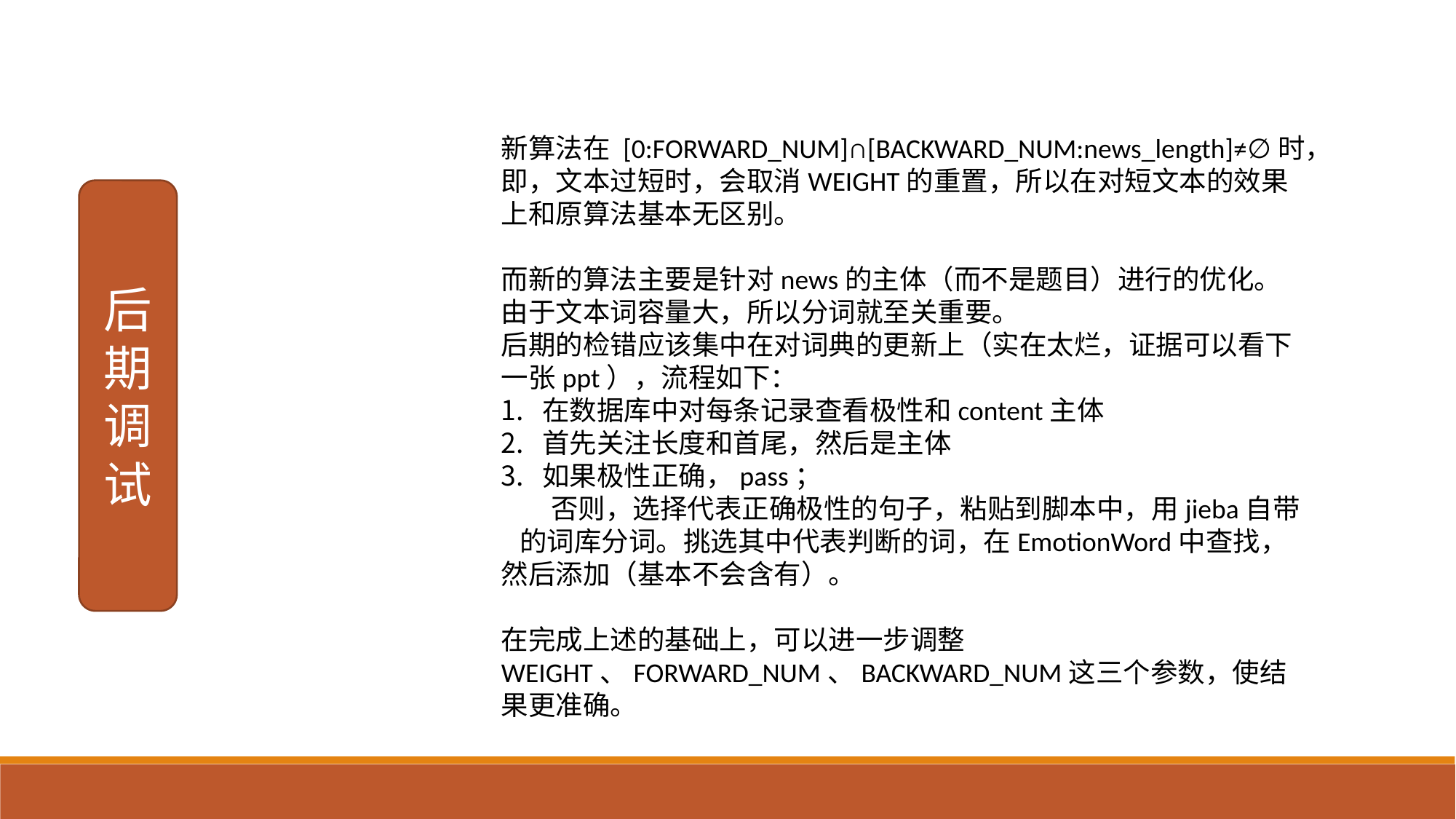

新算法在 [0:FORWARD_NUM]∩[BACKWARD_NUM:news_length]≠∅时，即，文本过短时，会取消WEIGHT的重置，所以在对短文本的效果上和原算法基本无区别。

而新的算法主要是针对news的主体（而不是题目）进行的优化。
由于文本词容量大，所以分词就至关重要。
后期的检错应该集中在对词典的更新上（实在太烂，证据可以看下一张ppt），流程如下：
在数据库中对每条记录查看极性和content主体
首先关注长度和首尾，然后是主体
如果极性正确，pass；
       否则，选择代表正确极性的句子，粘贴到脚本中，用jieba自带     的词库分词。挑选其中代表判断的词，在EmotionWord中查找，然后添加（基本不会含有）。

在完成上述的基础上，可以进一步调整WEIGHT、FORWARD_NUM、BACKWARD_NUM这三个参数，使结果更准确。
后期调试